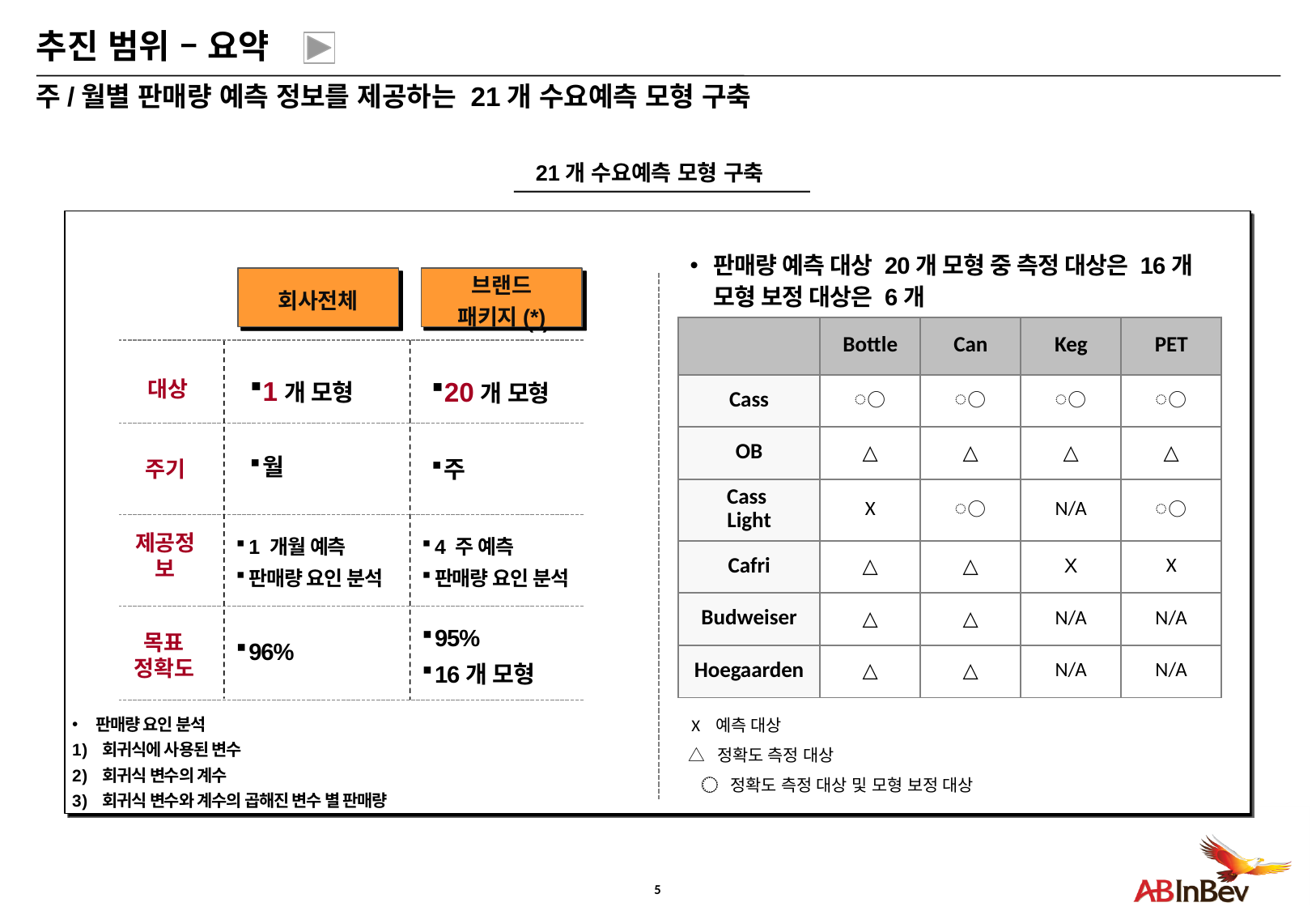

# 추진 범위 – 요약

주/월별 판매량 예측 정보를 제공하는 21개 수요예측 모형 구축
21개 수요예측 모형 구축

판매량 예측 대상 20개 모형 중 측정 대상은 16개 모형 보정 대상은 6개
회사전체
브랜드
패키지(*)
|  | Bottle | Can | Keg | PET |
| --- | --- | --- | --- | --- |
| Cass | ⃝ | ⃝ | ⃝ | ⃝ |
| OB | △ | △ | △ | △ |
| Cass Light | X | ⃝ | N/A | ⃝ |
| Cafri | △ | △ | X | X |
| Budweiser | △ | △ | N/A | N/A |
| Hoegaarden | △ | △ | N/A | N/A |

1개 모형
20개 모형
대상
월
주
주기
1 개월 예측
판매량 요인 분석
4 주 예측
판매량 요인 분석
제공정보
95%
16개 모형

목표 정확도
96%
판매량 요인 분석
회귀식에 사용된 변수
회귀식 변수의 계수
회귀식 변수와 계수의 곱해진 변수 별 판매량
X   예측 대상
△  정확도 측정 대상
⃝  정확도 측정 대상 및 모형 보정 대상